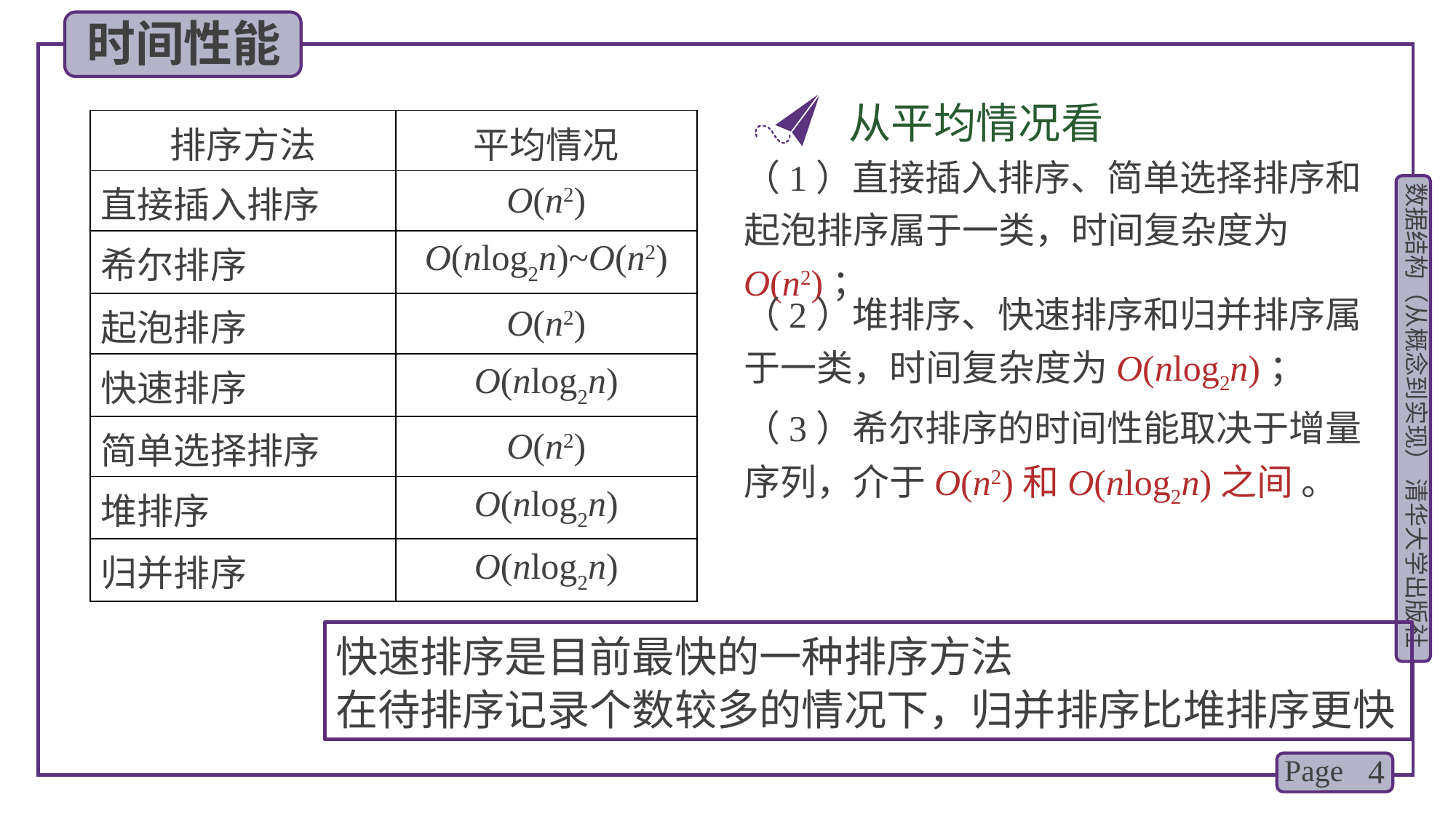

时间性能

从平均情况看

| 排序方法 | 平均情况 |
| --- | --- |
| 直接插入排序 | O(n2) |
| 希尔排序 | O(nlog2n)~O(n2) |
| 起泡排序 | O(n2) |
| 快速排序 | O(nlog2n) |
| 简单选择排序 | O(n2) |
| 堆排序 | O(nlog2n) |
| 归并排序 | O(nlog2n) |
（1）直接插入排序、简单选择排序和起泡排序属于一类，时间复杂度为O(n2)；
（2）堆排序、快速排序和归并排序属于一类，时间复杂度为O(nlog2n)；
（3）希尔排序的时间性能取决于增量序列，介于O(n2)和O(nlog2n)之间 。
快速排序是目前最快的一种排序方法
在待排序记录个数较多的情况下，归并排序比堆排序更快